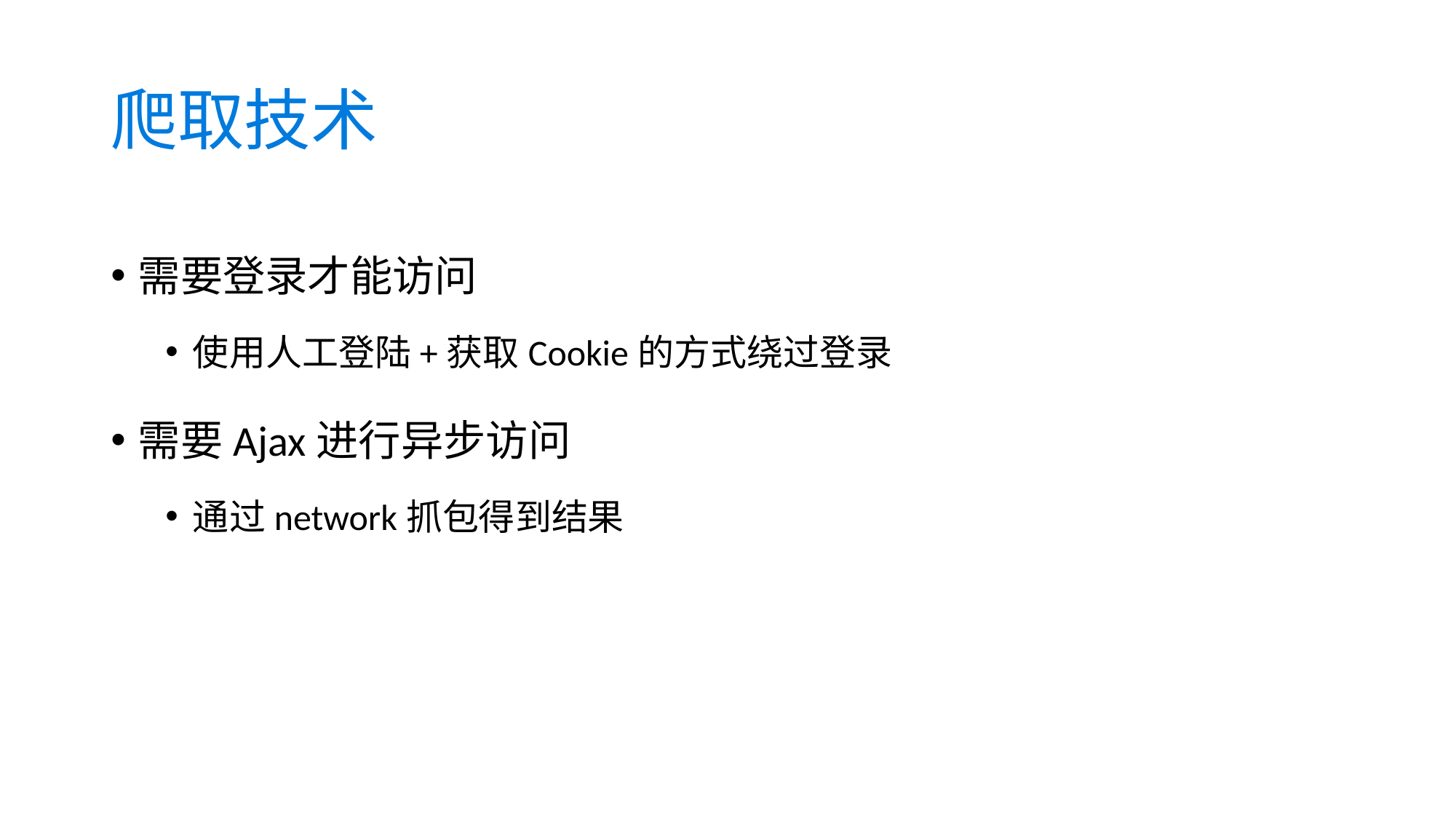

# 爬取技术
需要登录才能访问
使用人工登陆+获取Cookie的方式绕过登录
需要Ajax进行异步访问
通过network抓包得到结果